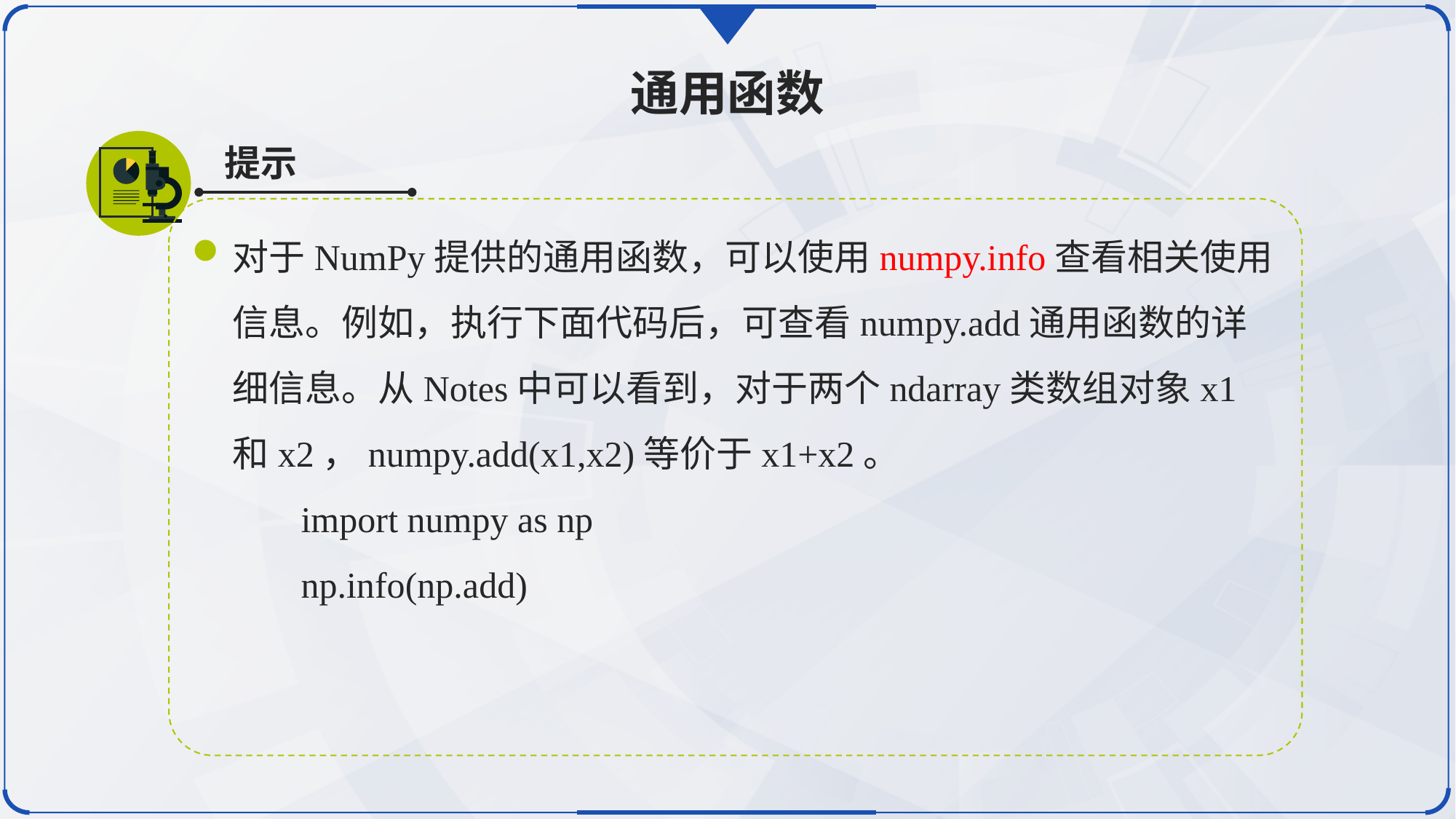

通用函数

提示

对于NumPy提供的通用函数，可以使用numpy.info查看相关使用信息。例如，执行下面代码后，可查看numpy.add通用函数的详细信息。从Notes中可以看到，对于两个ndarray类数组对象x1和x2，numpy.add(x1,x2)等价于x1+x2。
	import numpy as np
	np.info(np.add)